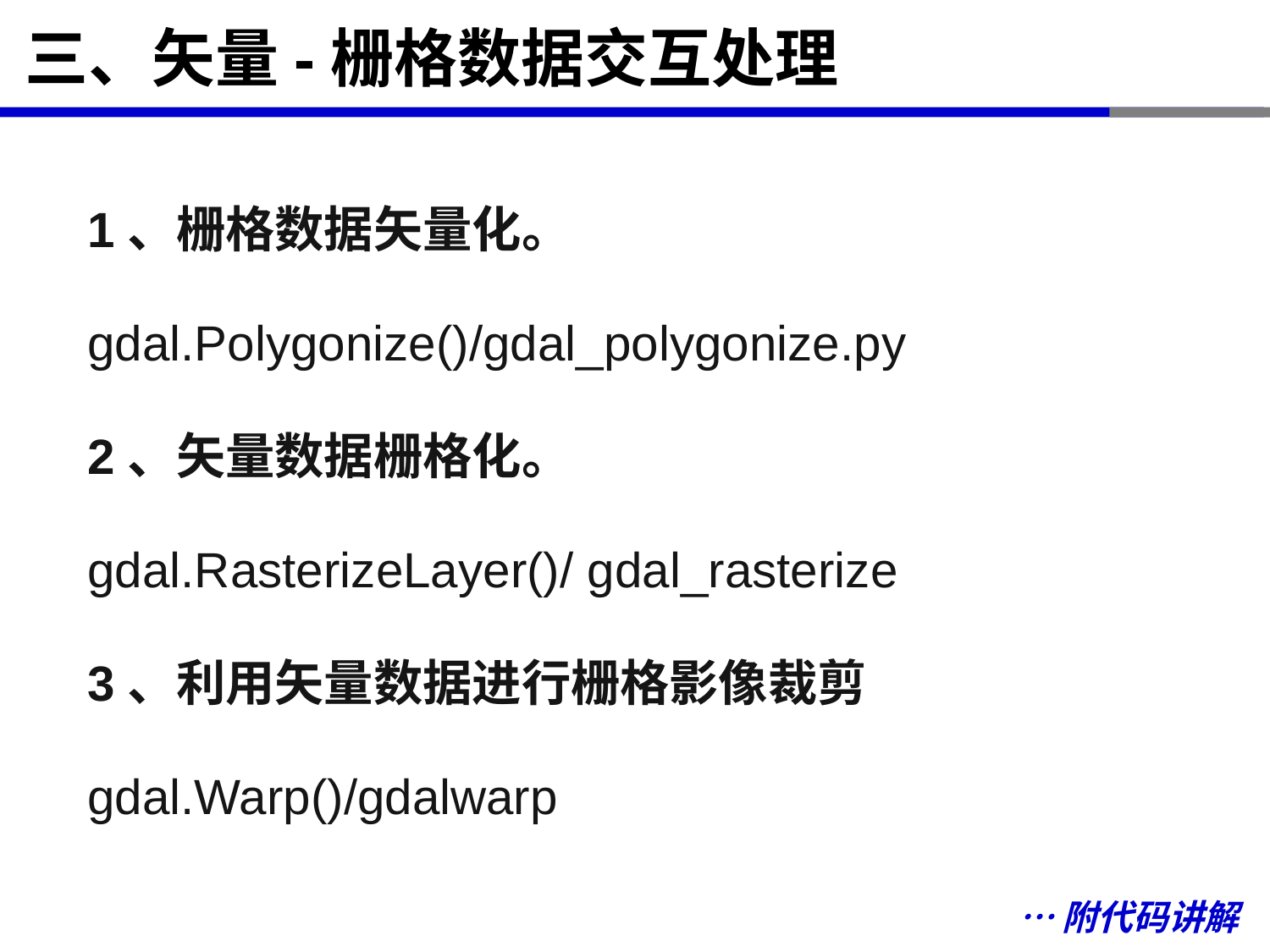

# 三、矢量-栅格数据交互处理
1、栅格数据矢量化。
gdal.Polygonize()/gdal_polygonize.py
2、矢量数据栅格化。
gdal.RasterizeLayer()/ gdal_rasterize
3、利用矢量数据进行栅格影像裁剪
gdal.Warp()/gdalwarp
…附代码讲解